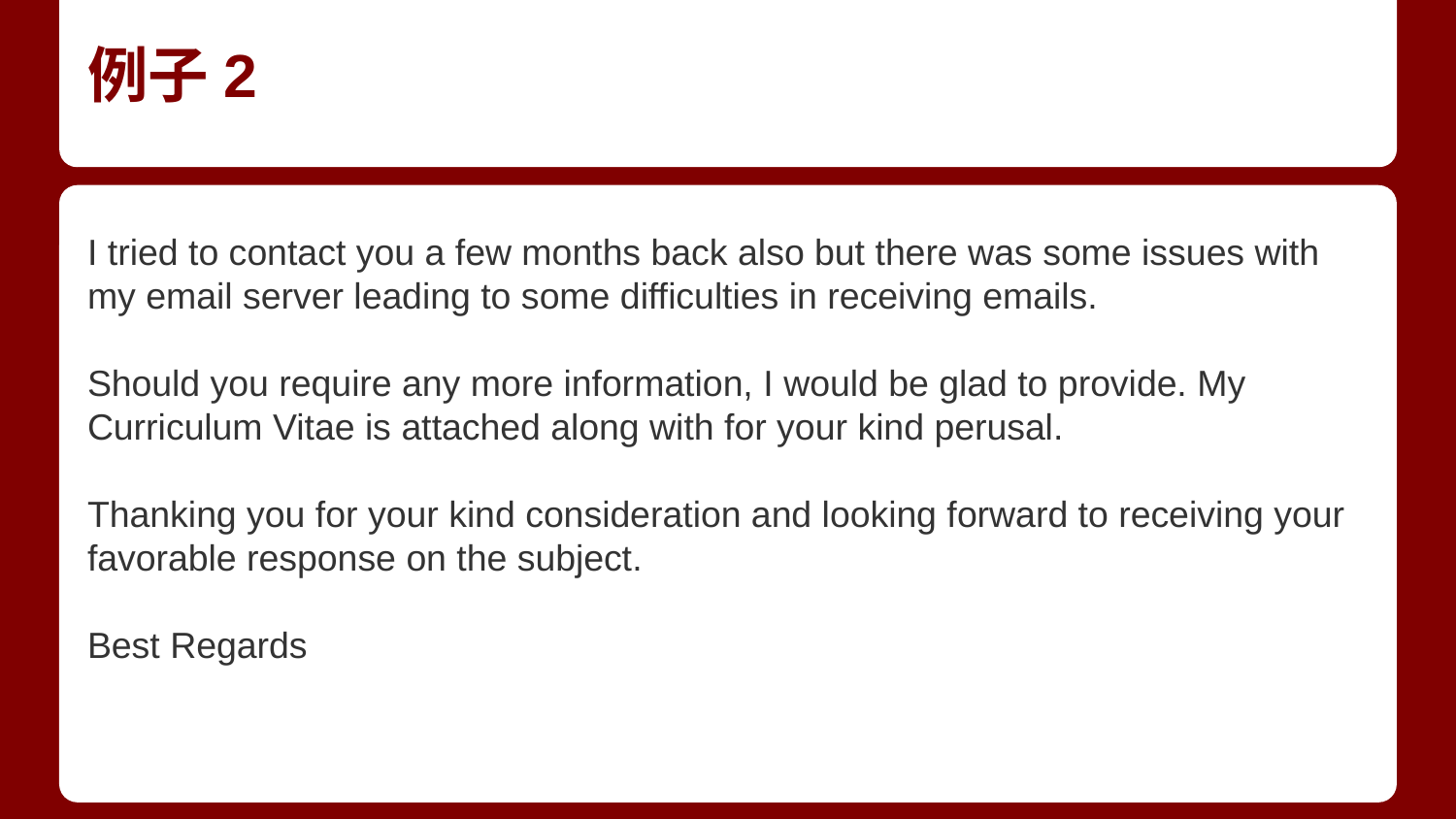

# 例子2
I tried to contact you a few months back also but there was some issues with my email server leading to some difficulties in receiving emails.
Should you require any more information, I would be glad to provide. My
Curriculum Vitae is attached along with for your kind perusal.
Thanking you for your kind consideration and looking forward to receiving your favorable response on the subject.
Best Regards